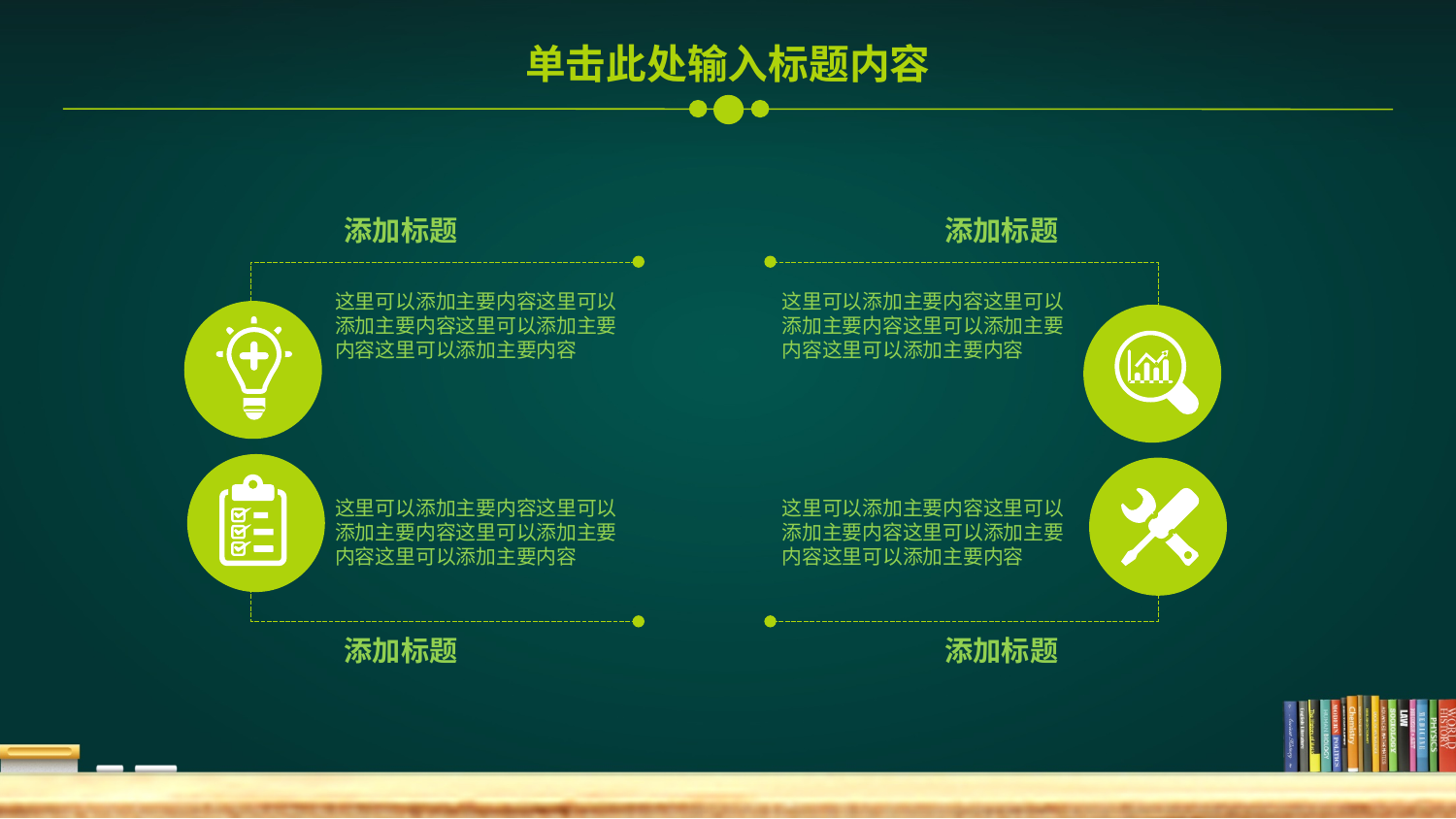

单击此处输入标题内容
添加标题
添加标题

这里可以添加主要内容这里可以添加主要内容这里可以添加主要内容这里可以添加主要内容
这里可以添加主要内容这里可以添加主要内容这里可以添加主要内容这里可以添加主要内容

这里可以添加主要内容这里可以添加主要内容这里可以添加主要内容这里可以添加主要内容
这里可以添加主要内容这里可以添加主要内容这里可以添加主要内容这里可以添加主要内容

添加标题
添加标题